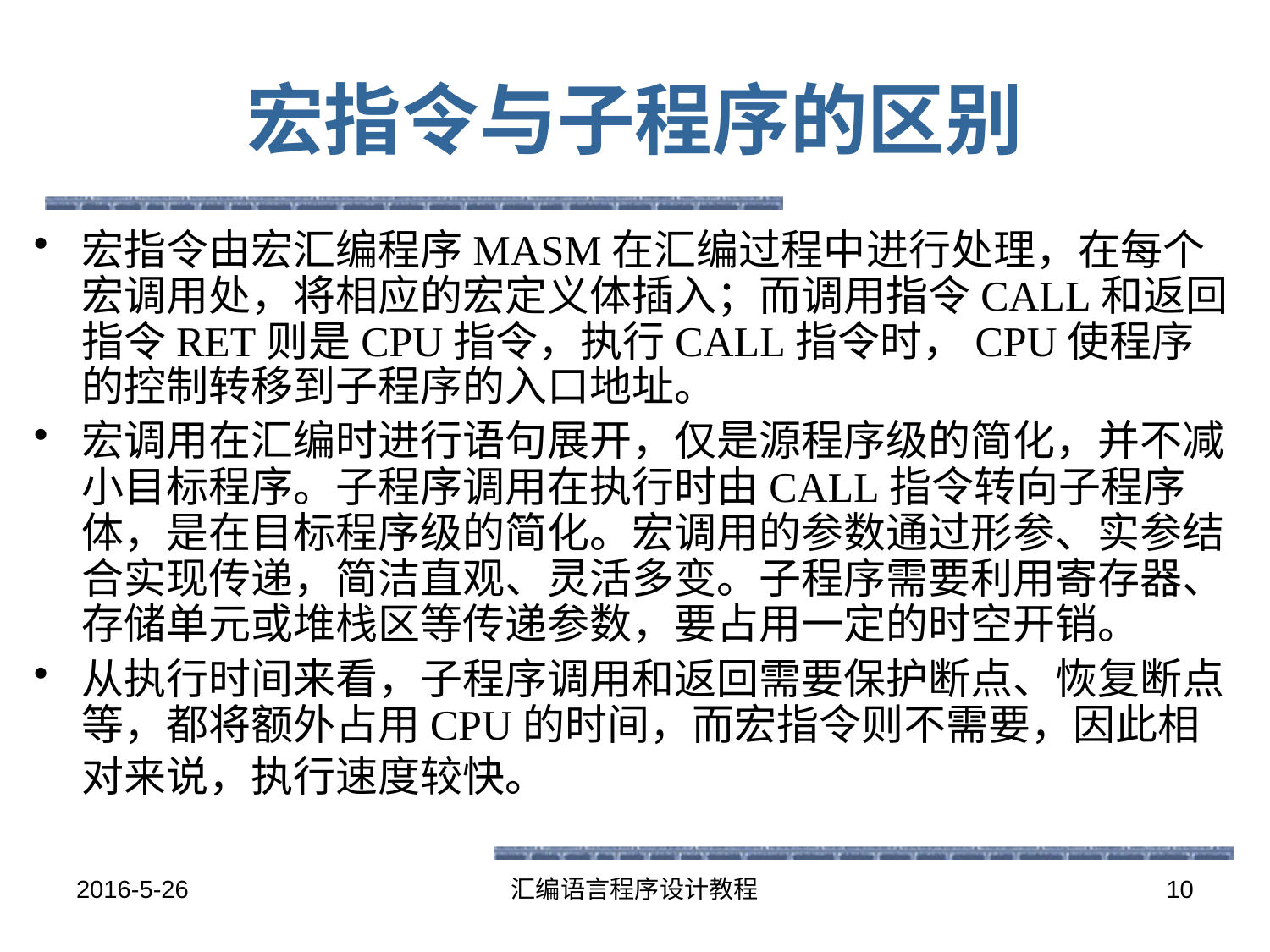

# 宏指令与子程序的区别
宏指令由宏汇编程序MASM在汇编过程中进行处理，在每个宏调用处，将相应的宏定义体插入；而调用指令CALL和返回指令RET则是CPU指令，执行CALL指令时，CPU使程序的控制转移到子程序的入口地址。
宏调用在汇编时进行语句展开，仅是源程序级的简化，并不减小目标程序。子程序调用在执行时由CALL指令转向子程序体，是在目标程序级的简化。宏调用的参数通过形参、实参结合实现传递，简洁直观、灵活多变。子程序需要利用寄存器、存储单元或堆栈区等传递参数，要占用一定的时空开销。
从执行时间来看，子程序调用和返回需要保护断点、恢复断点等，都将额外占用CPU的时间，而宏指令则不需要，因此相对来说，执行速度较快。
2016-5-26
汇编语言程序设计教程
10